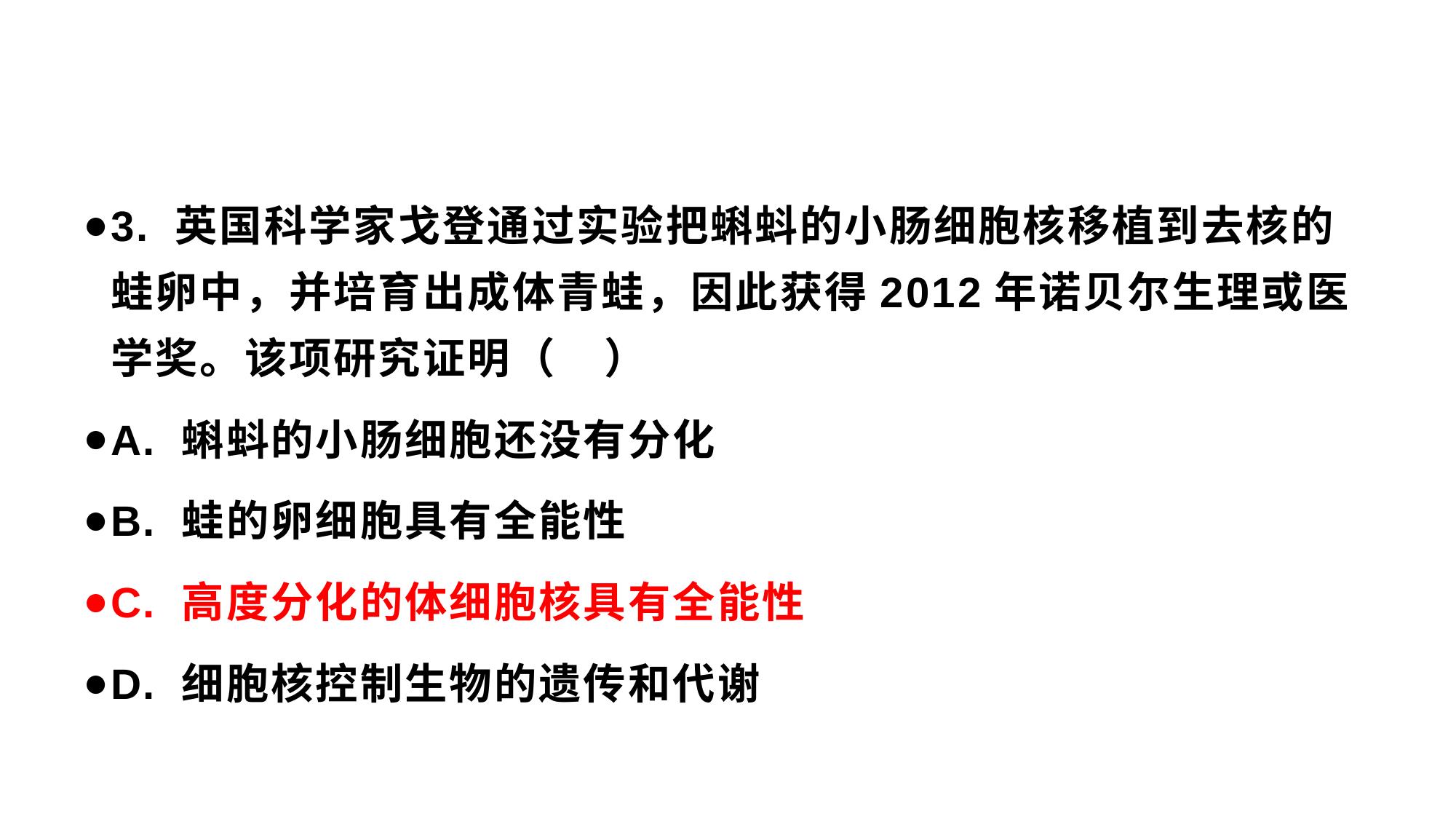

3. 英国科学家戈登通过实验把蝌蚪的小肠细胞核移植到去核的蛙卵中，并培育出成体青蛙，因此获得2012年诺贝尔生理或医学奖。该项研究证明（    ）
A. 蝌蚪的小肠细胞还没有分化
B. 蛙的卵细胞具有全能性
C. 高度分化的体细胞核具有全能性
D. 细胞核控制生物的遗传和代谢